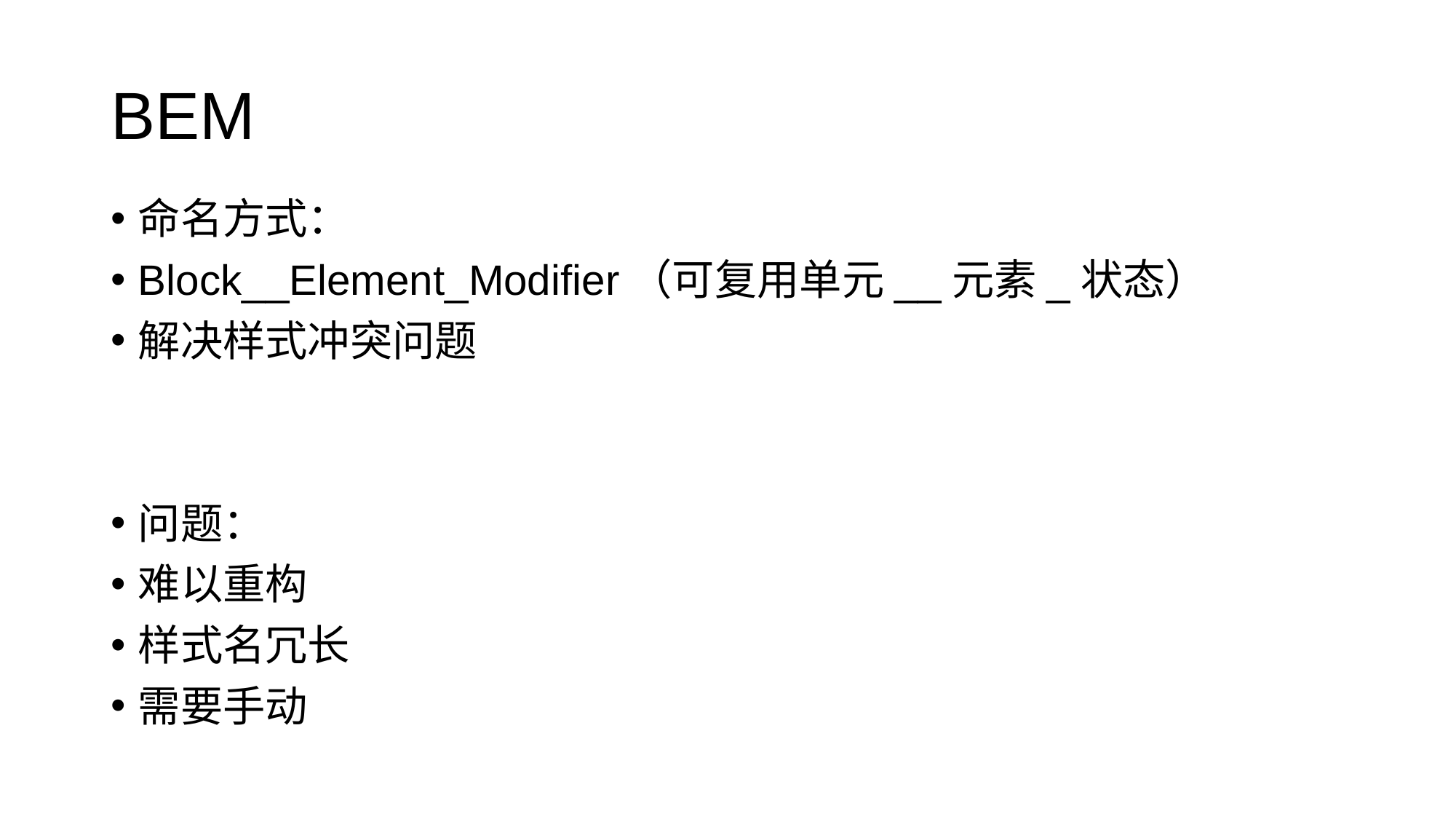

# BEM
命名方式：
Block__Element_Modifier（可复用单元__元素_状态）
解决样式冲突问题

问题：
难以重构
样式名冗长
需要手动